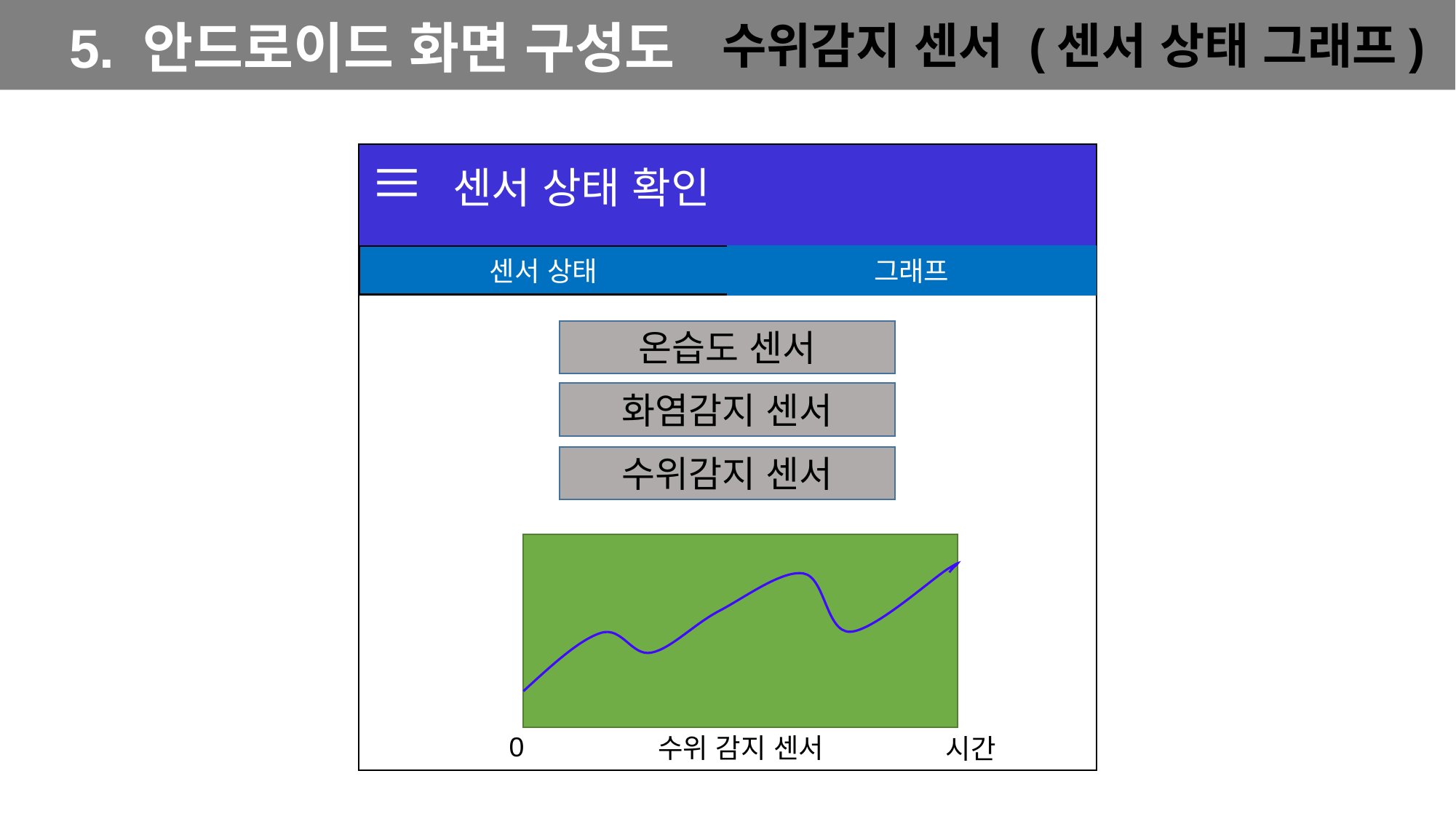

수위감지 센서 (센서 상태 그래프)
5. 안드로이드 화면 구성도
≡ 센서 상태 확인

센서 상태
그래프
온습도 센서
화염감지 센서
수위감지 센서

0
수위 감지 센서
시간